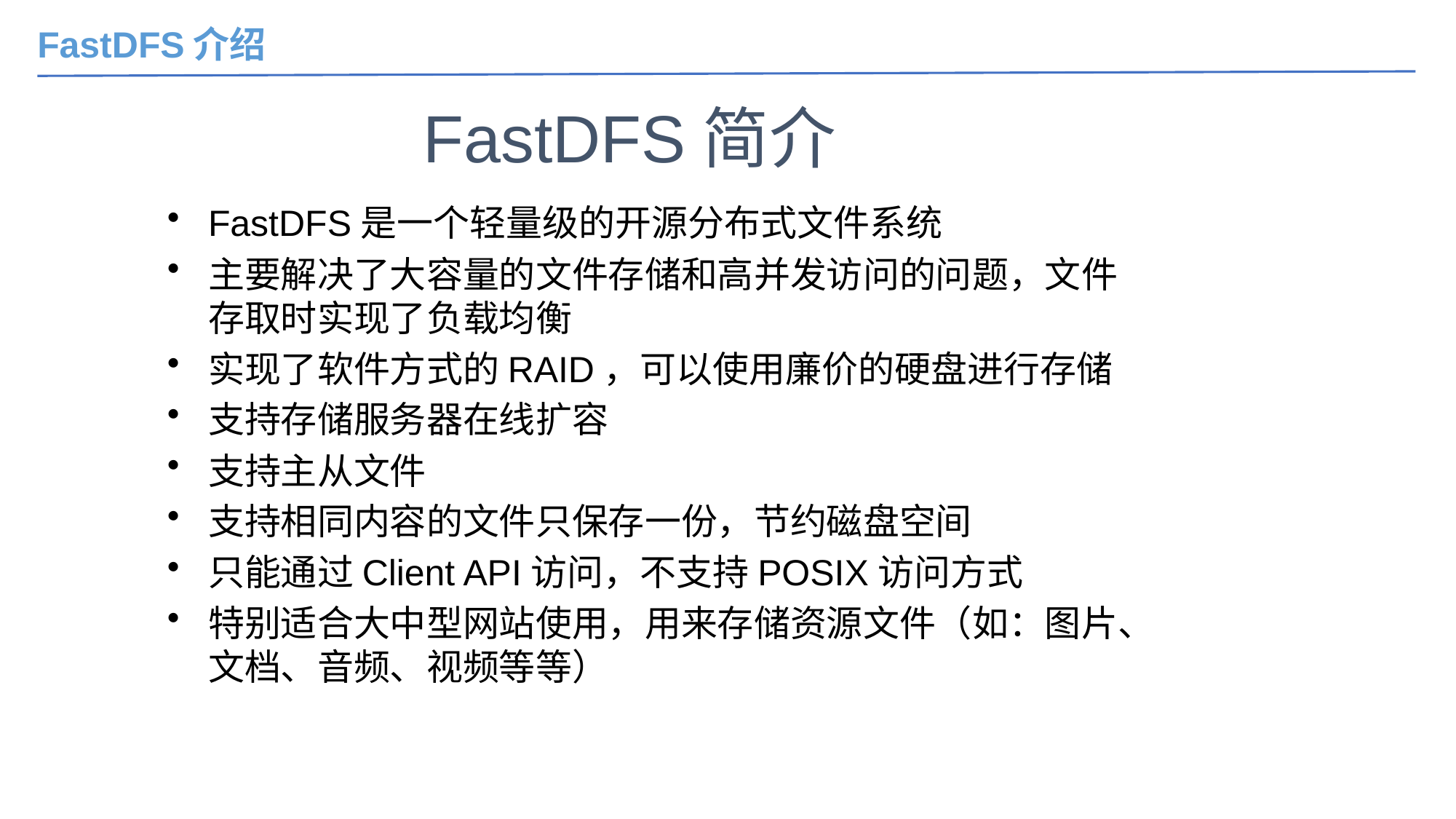

FastDFS介绍
FastDFS简介
FastDFS是一个轻量级的开源分布式文件系统
主要解决了大容量的文件存储和高并发访问的问题，文件存取时实现了负载均衡
实现了软件方式的RAID，可以使用廉价的硬盘进行存储
支持存储服务器在线扩容
支持主从文件
支持相同内容的文件只保存一份，节约磁盘空间
只能通过Client API访问，不支持POSIX访问方式
特别适合大中型网站使用，用来存储资源文件（如：图片、文档、音频、视频等等）